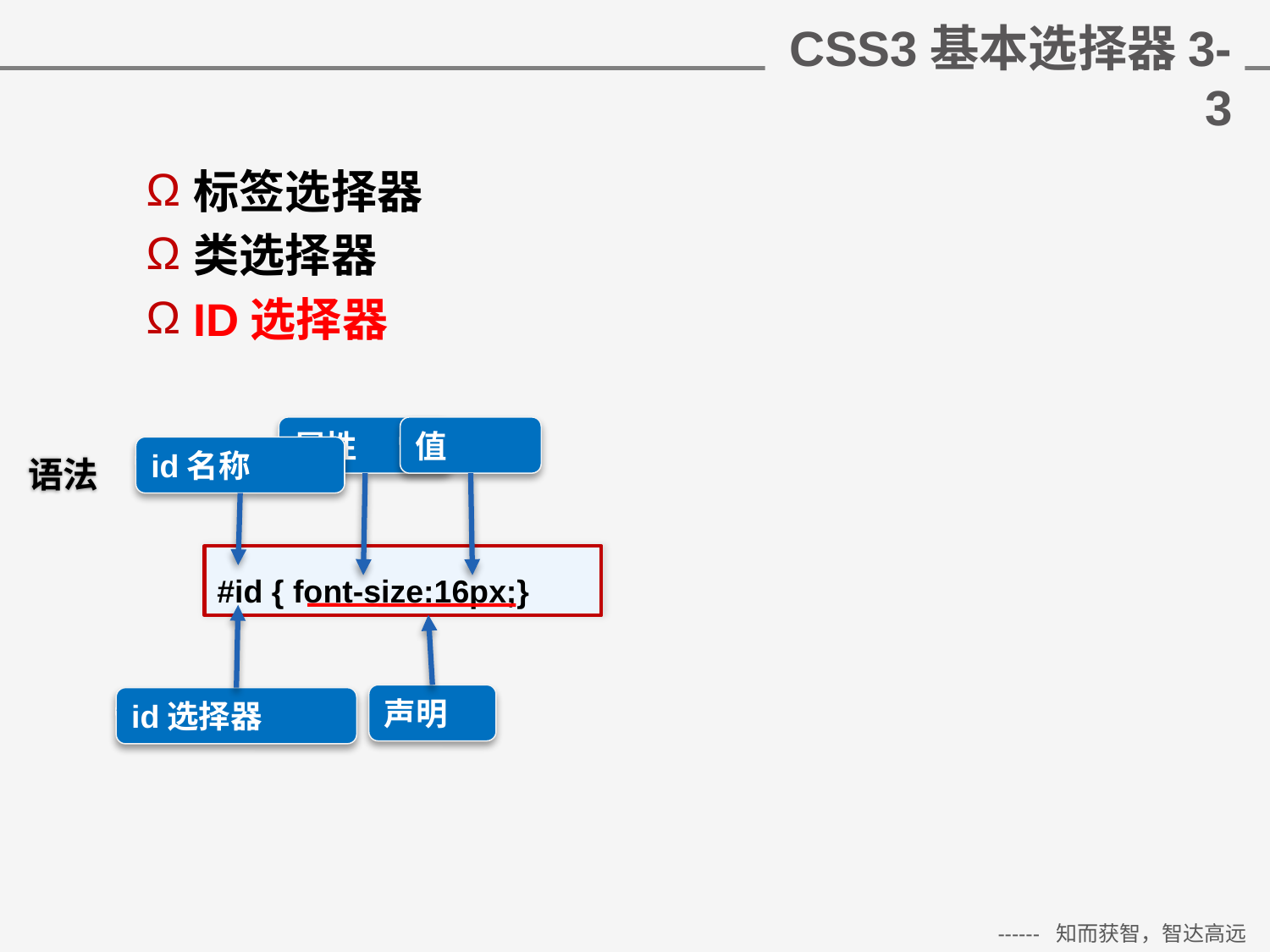

# CSS3基本选择器3-3
标签选择器
类选择器
ID选择器
属性
值
id名称
语法
#id { font-size:16px;}
声明
id选择器